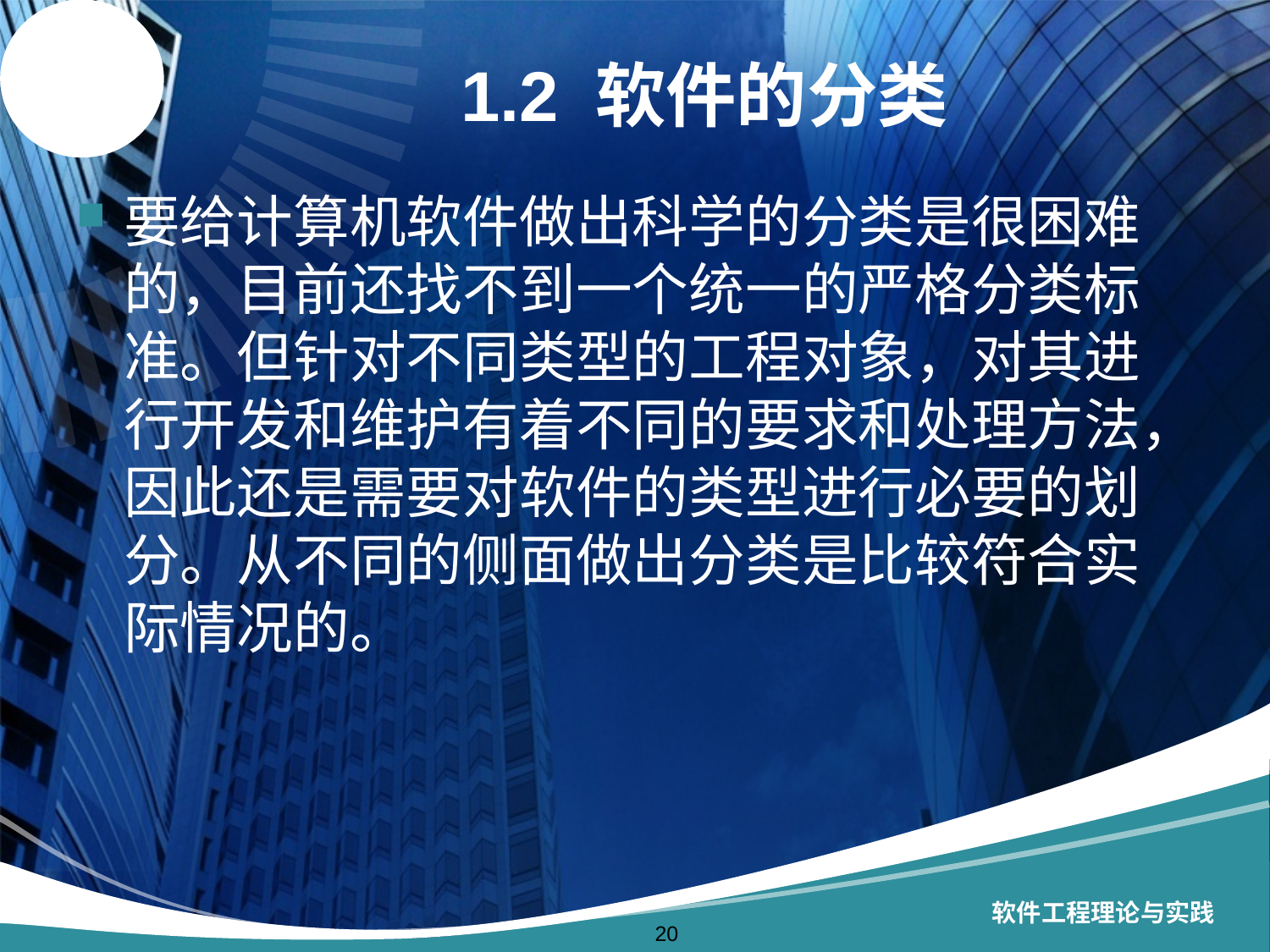

# 1.2 软件的分类
要给计算机软件做出科学的分类是很困难的，目前还找不到一个统一的严格分类标准。但针对不同类型的工程对象，对其进行开发和维护有着不同的要求和处理方法，因此还是需要对软件的类型进行必要的划分。从不同的侧面做出分类是比较符合实际情况的。
软件工程理论与实践
20